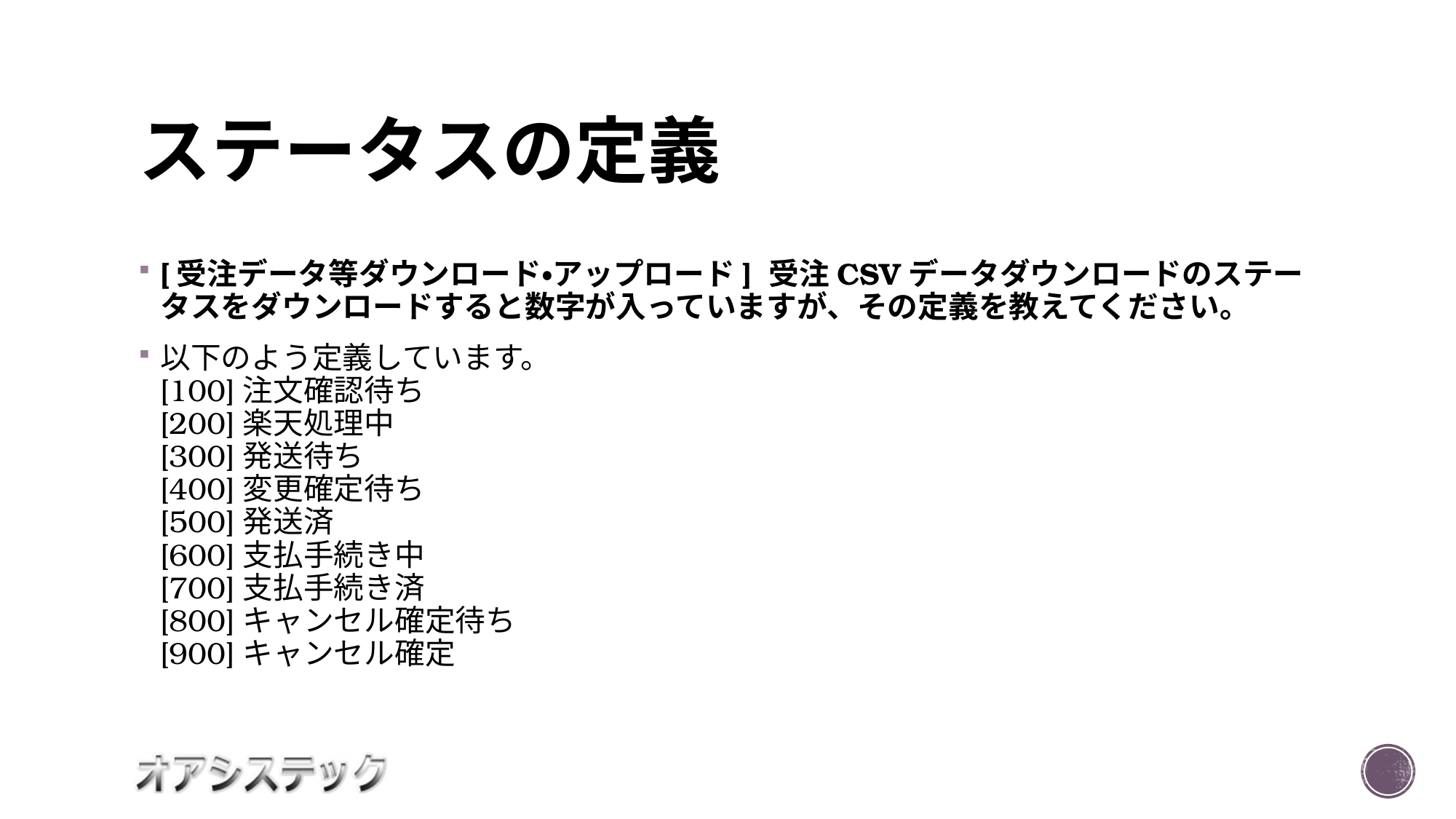

# ステータスの定義
[受注データ等ダウンロード・アップロード] 受注CSVデータダウンロードのステータスをダウンロードすると数字が入っていますが、その定義を教えてください。
以下のよう定義しています。
[100]注文確認待ち
[200]楽天処理中
[300]発送待ち
[400]変更確定待ち
[500]発送済
[600]支払手続き中
[700]支払手続き済
[800]キャンセル確定待ち
[900]キャンセル確定